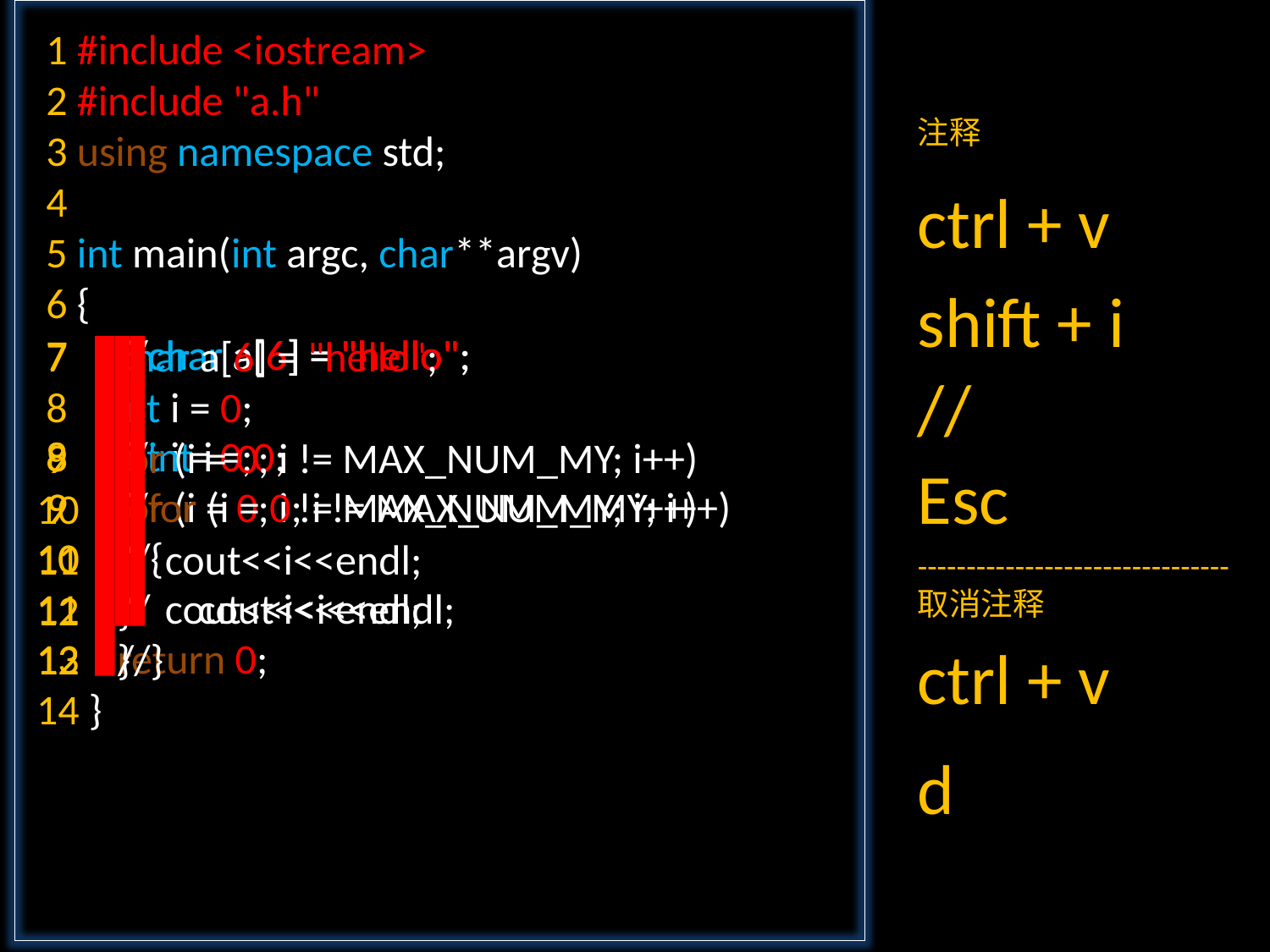

1 #include <iostream>
  2 #include "a.h"
  3 using namespace std;
  4
  5 int main(int argc, char**argv)
  6 {

 13    return 0;
 14 }
注释
ctrl + v
shift + i
  7     //char a[6] = "hello";
  8     int i = 0;
  9     for (i = 0; i != MAX_NUM_MY; i++)
 10    {
 11         cout<<i<<endl;
 12    }
  7     //char a[6] = "hello";
  8     //int i = 0;
  9     //for (i = 0; i != MAX_NUM_MY; i++)
 10    //{
 11    //     cout<<i<<endl;
 12    //}
  7     char a[6] = "hello";
  8     int i = 0;
  9     for (i = 0; i != MAX_NUM_MY; i++)
 10    {
 11         cout<<i<<endl;
 12    }

//
Esc
--------------------------------
取消注释
ctrl + v
d